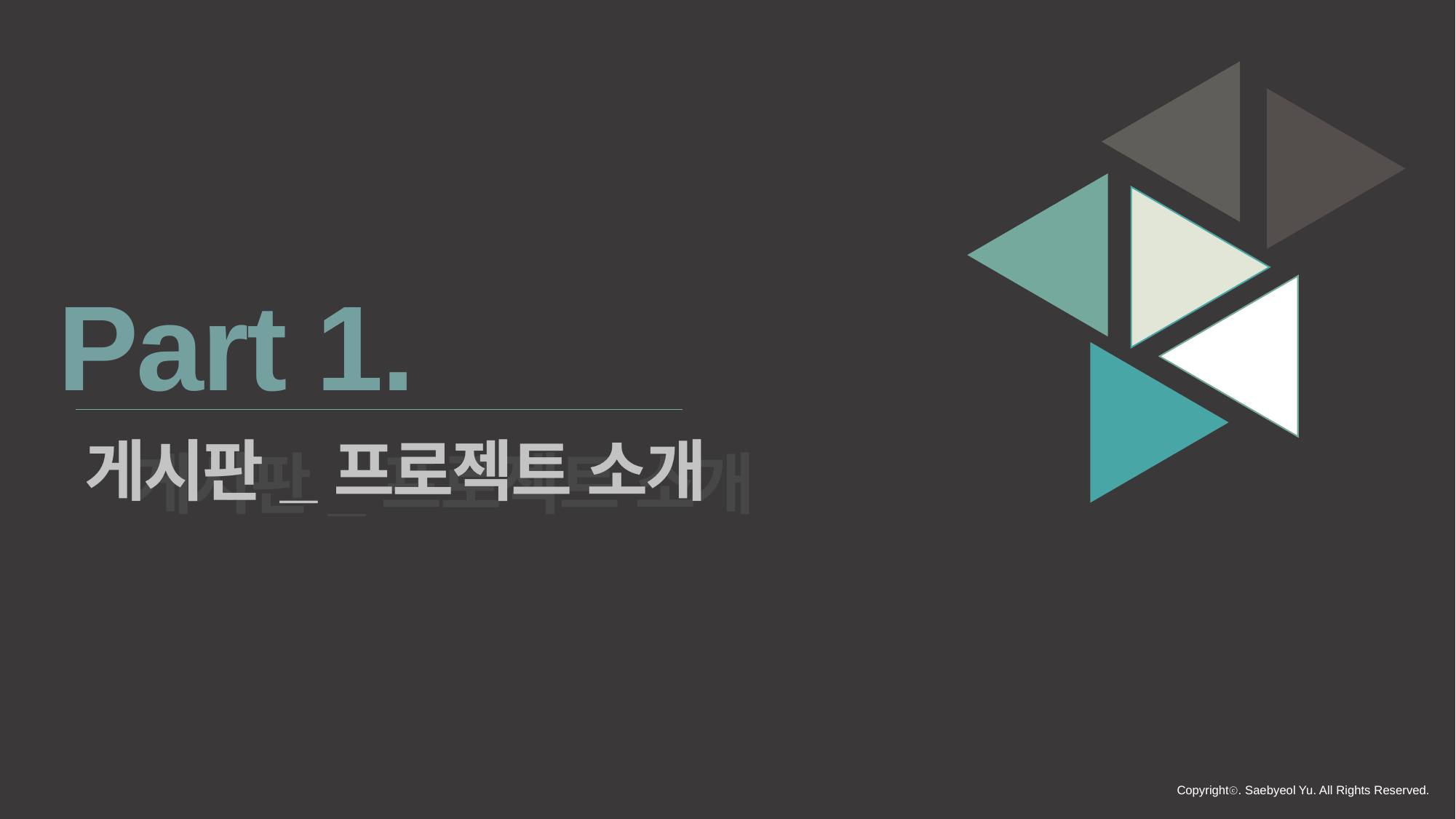

Part 1.
게시판_프로젝트 소개
게시판_프로젝트 소개
Copyrightⓒ. Saebyeol Yu. All Rights Reserved.